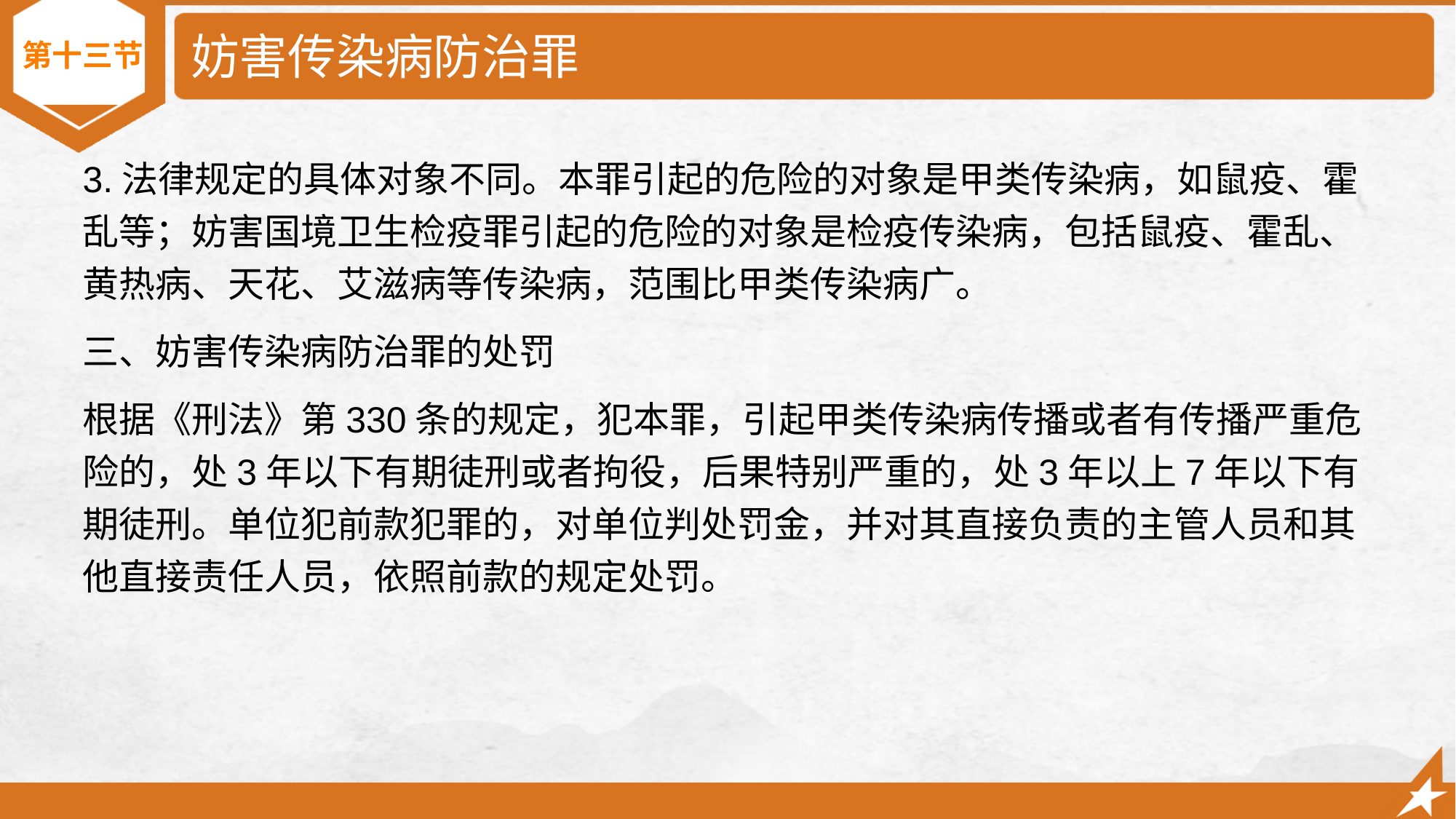

# 妨害传染病防治罪
第十三节
3.法律规定的具体对象不同。本罪引起的危险的对象是甲类传染病，如鼠疫、霍乱等；妨害国境卫生检疫罪引起的危险的对象是检疫传染病，包括鼠疫、霍乱、黄热病、天花、艾滋病等传染病，范围比甲类传染病广。
三、妨害传染病防治罪的处罚
根据《刑法》第330条的规定，犯本罪，引起甲类传染病传播或者有传播严重危险的，处3年以下有期徒刑或者拘役，后果特别严重的，处3年以上7年以下有期徒刑。单位犯前款犯罪的，对单位判处罚金，并对其直接负责的主管人员和其他直接责任人员，依照前款的规定处罚。